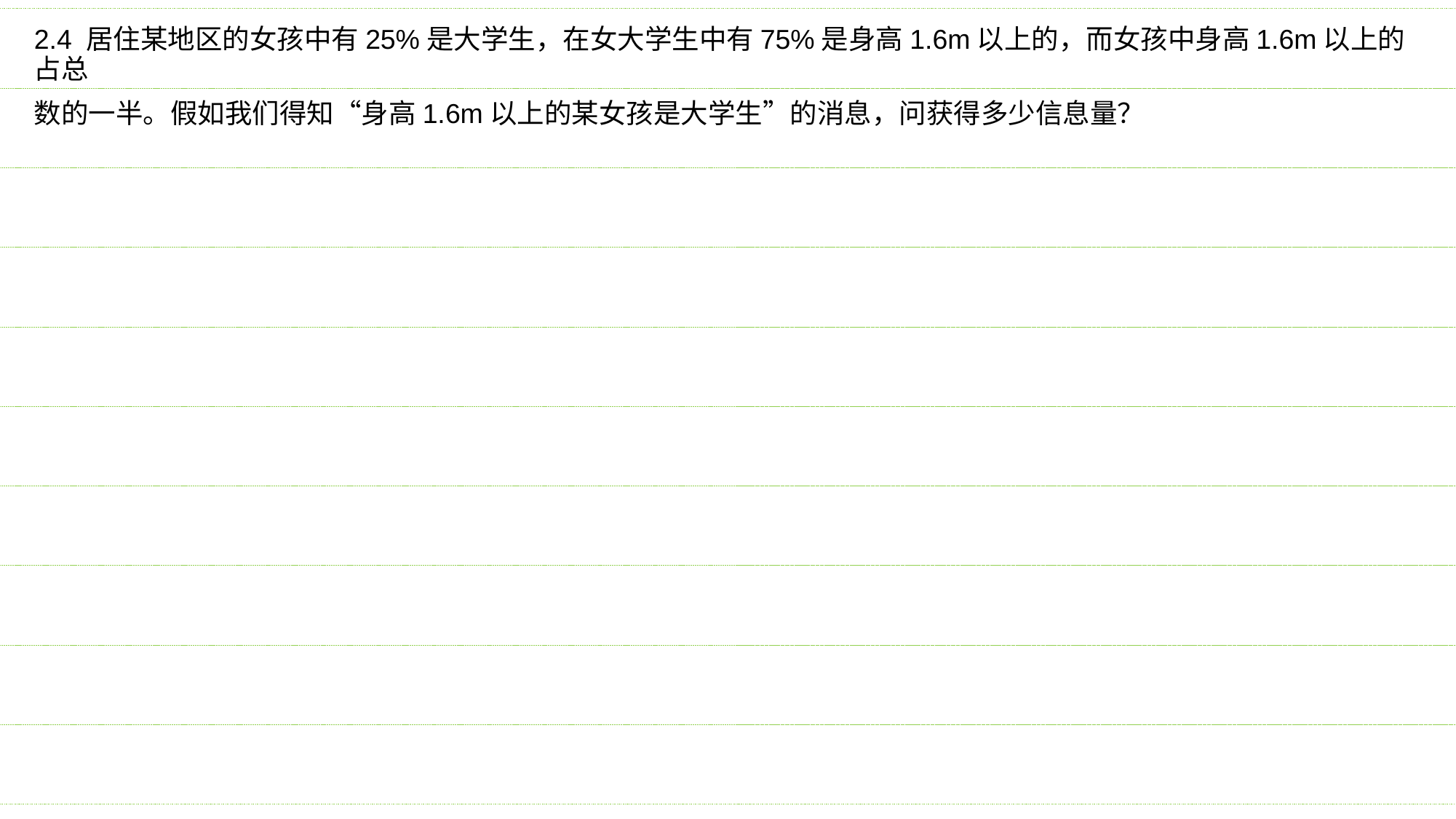

2.4 居住某地区的女孩中有25%是大学生，在女大学生中有75%是身高1.6m以上的，而女孩中身高1.6m以上的占总
数的一半。假如我们得知“身高1.6m以上的某女孩是大学生”的消息，问获得多少信息量？